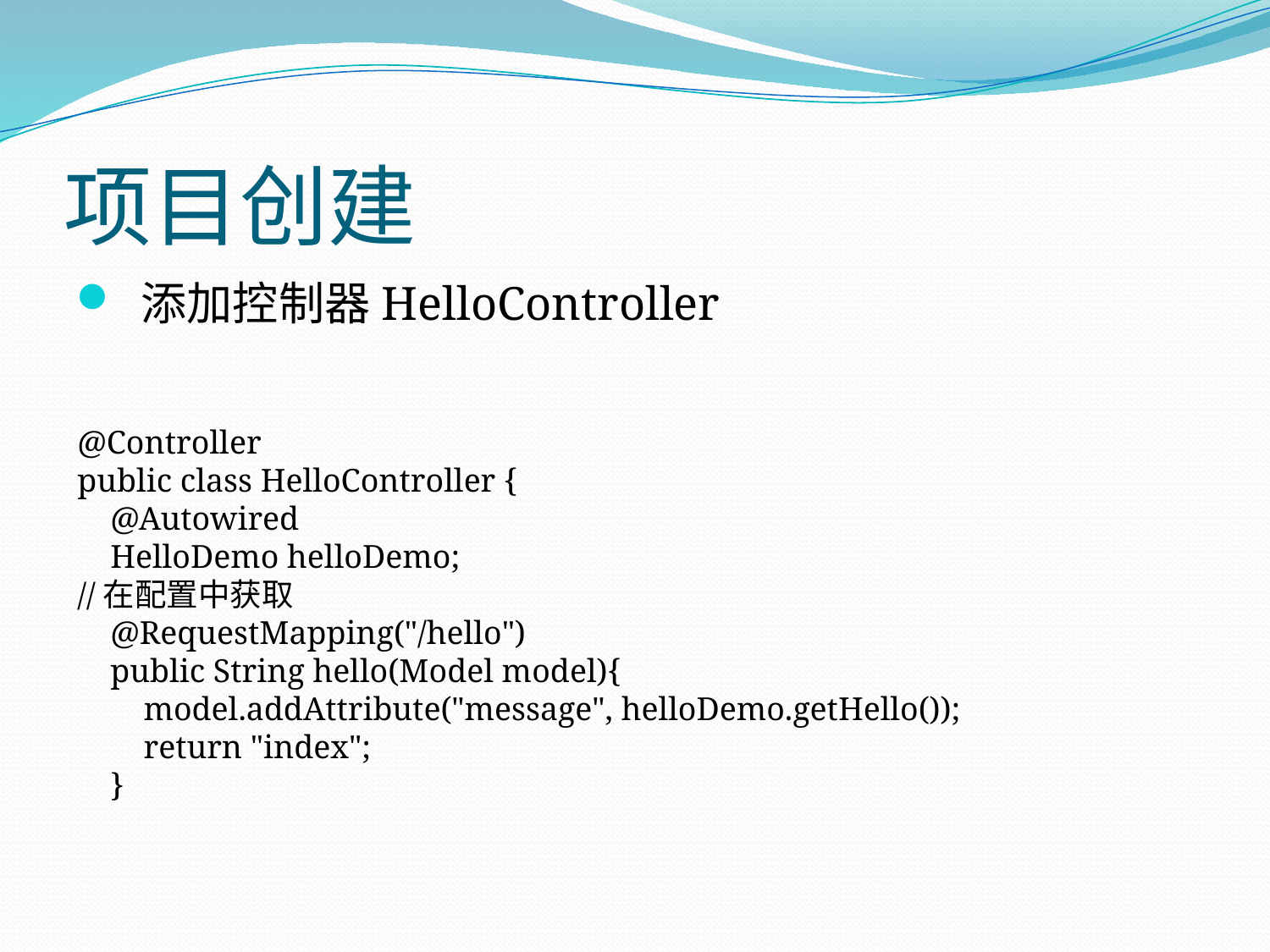

# 项目创建
 添加控制器HelloController
@Controller
public class HelloController {
    @Autowired
    HelloDemo helloDemo;
//在配置中获取
    @RequestMapping("/hello")
    public String hello(Model model){
        model.addAttribute("message", helloDemo.getHello());
        return "index";
    }